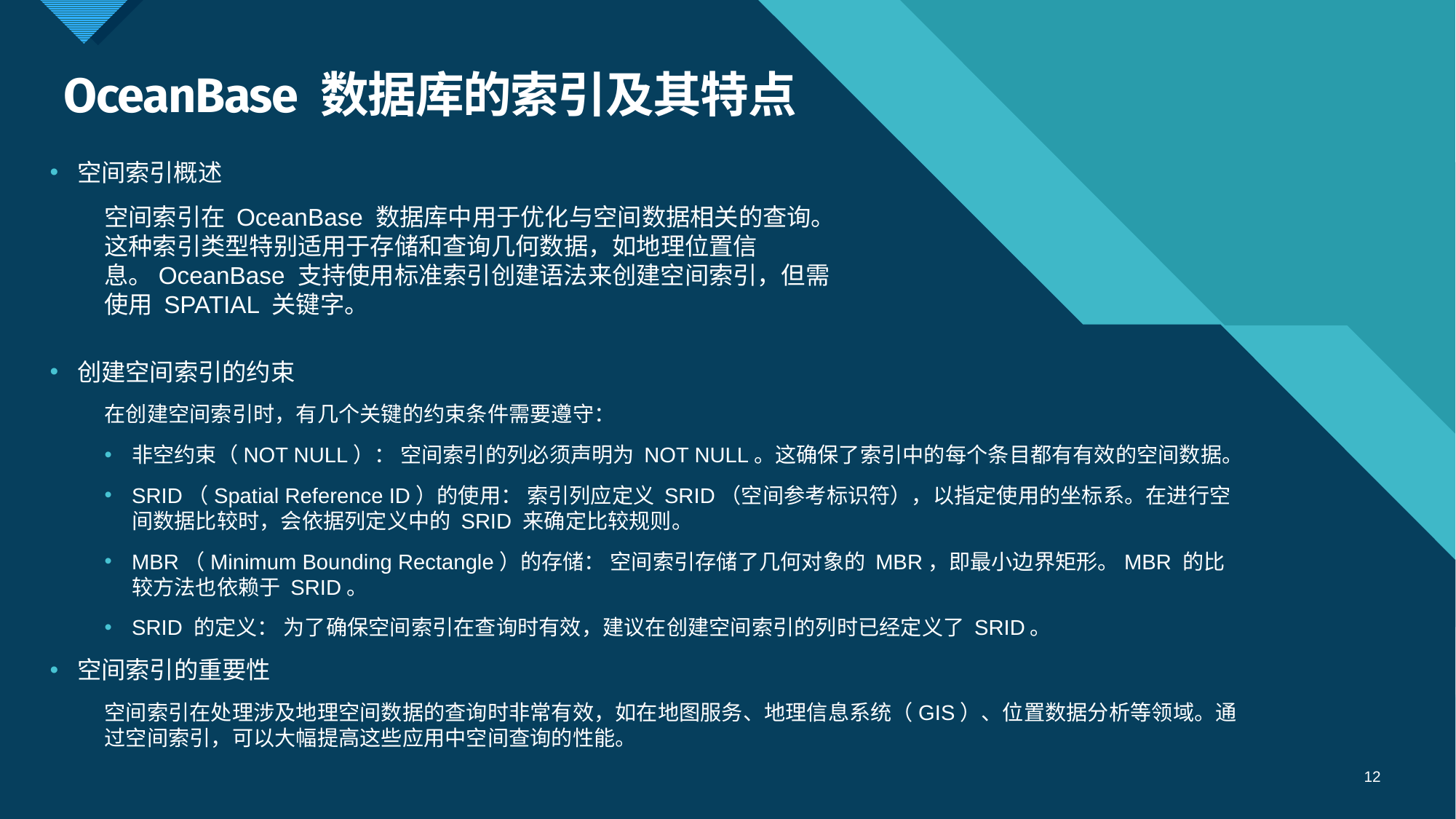

# OceanBase 数据库的索引及其特点
空间索引概述
空间索引在 OceanBase 数据库中用于优化与空间数据相关的查询。这种索引类型特别适用于存储和查询几何数据，如地理位置信息。OceanBase 支持使用标准索引创建语法来创建空间索引，但需使用 SPATIAL 关键字。
创建空间索引的约束
在创建空间索引时，有几个关键的约束条件需要遵守：
非空约束（NOT NULL）： 空间索引的列必须声明为 NOT NULL。这确保了索引中的每个条目都有有效的空间数据。
SRID（Spatial Reference ID）的使用： 索引列应定义 SRID（空间参考标识符），以指定使用的坐标系。在进行空间数据比较时，会依据列定义中的 SRID 来确定比较规则。
MBR（Minimum Bounding Rectangle）的存储： 空间索引存储了几何对象的 MBR，即最小边界矩形。MBR 的比较方法也依赖于 SRID。
SRID 的定义： 为了确保空间索引在查询时有效，建议在创建空间索引的列时已经定义了 SRID。
空间索引的重要性
空间索引在处理涉及地理空间数据的查询时非常有效，如在地图服务、地理信息系统（GIS）、位置数据分析等领域。通过空间索引，可以大幅提高这些应用中空间查询的性能。
12